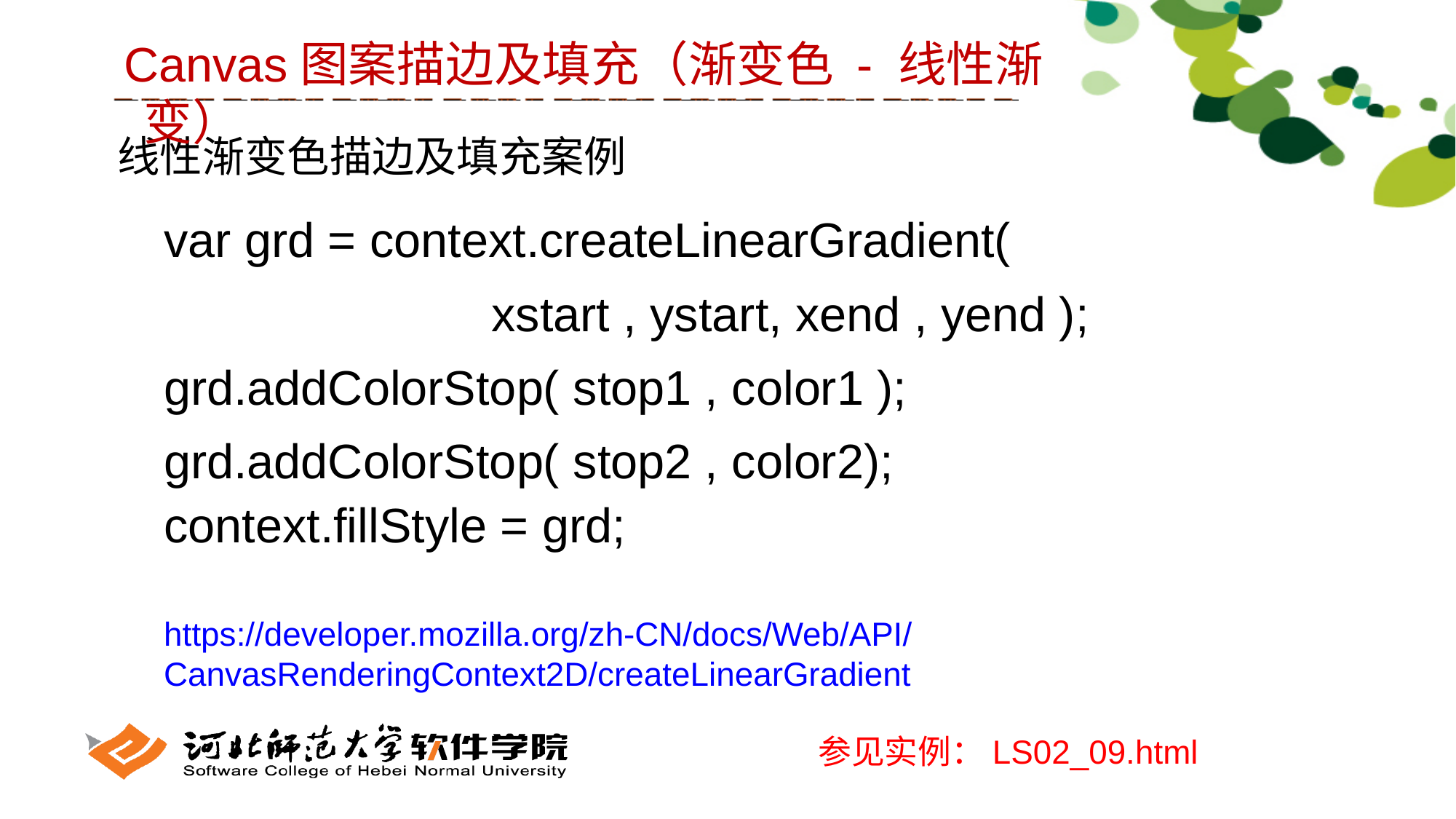

Canvas图案描边及填充（渐变色 - 线性渐变）
线性渐变色描边及填充案例

var grd = context.createLinearGradient(
			xstart , ystart, xend , yend );
grd.addColorStop( stop1 , color1 );
grd.addColorStop( stop2 , color2);
context.fillStyle = grd;

https://developer.mozilla.org/zh-CN/docs/Web/API/CanvasRenderingContext2D/createLinearGradient
参见实例：LS02_09.html